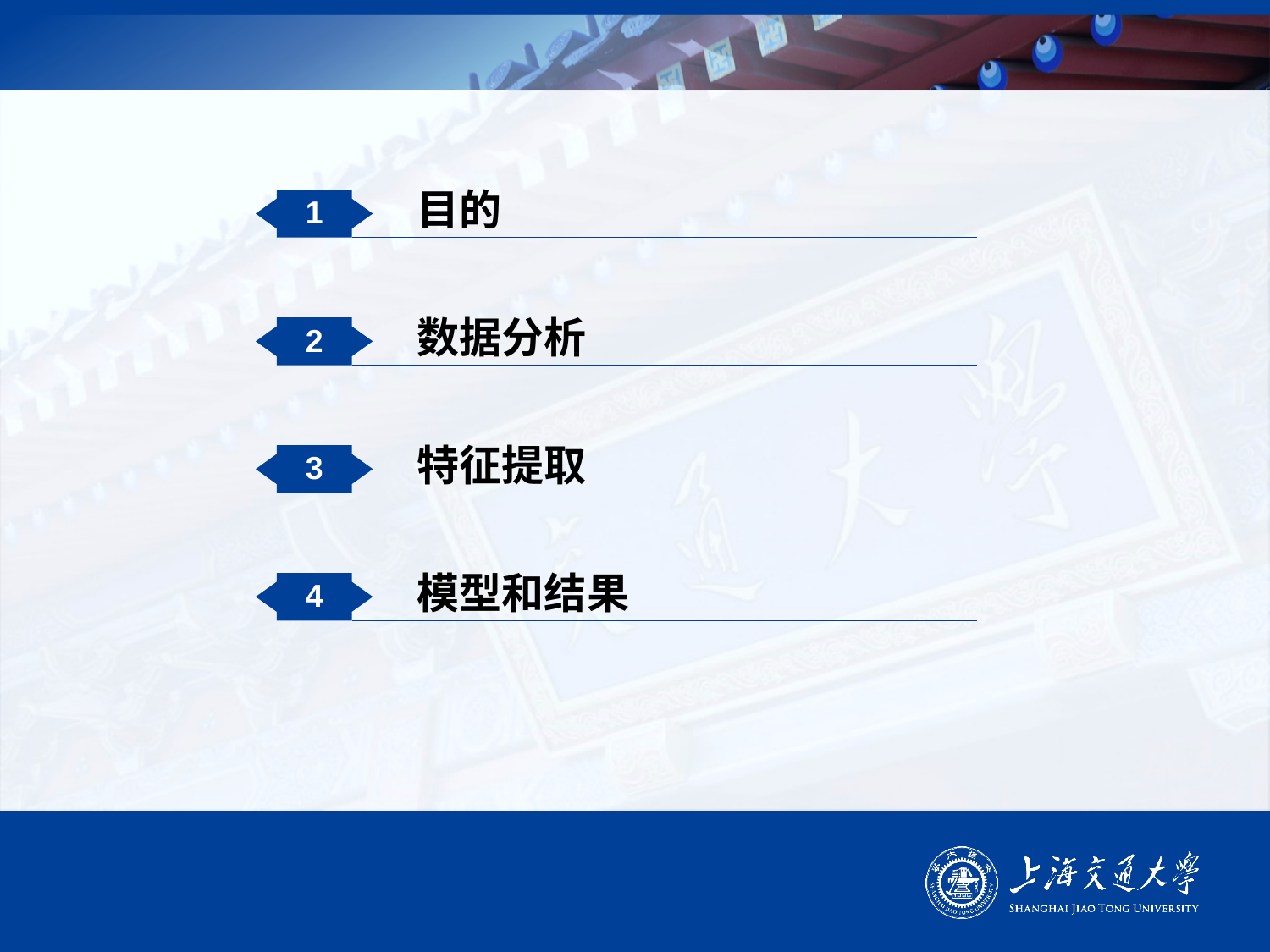

目的
1

数据分析
2

特征提取
3

模型和结果
4